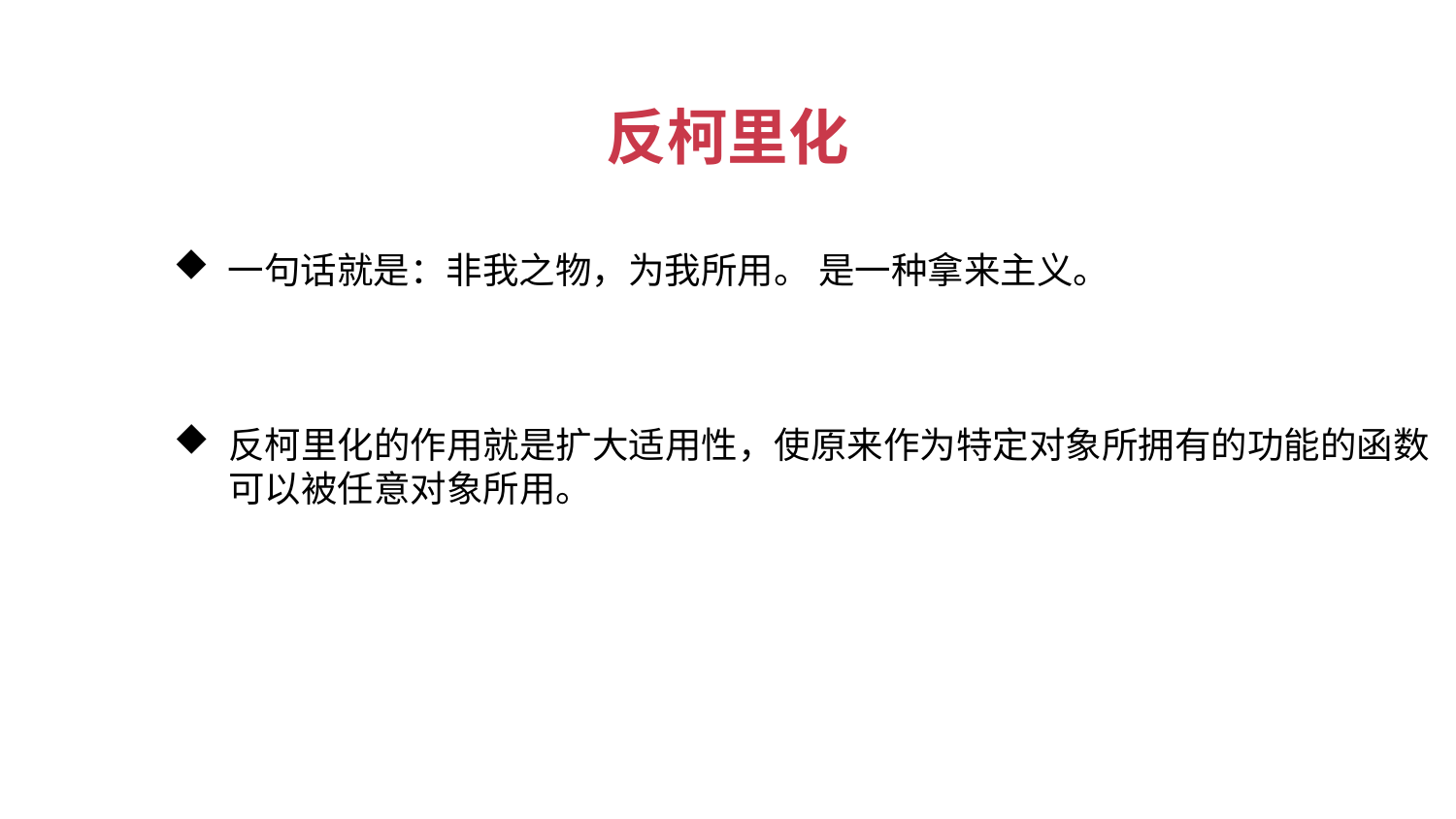

反柯里化
一句话就是：非我之物，为我所用。 是一种拿来主义。
反柯里化的作用就是扩大适用性，使原来作为特定对象所拥有的功能的函数可以被任意对象所用。